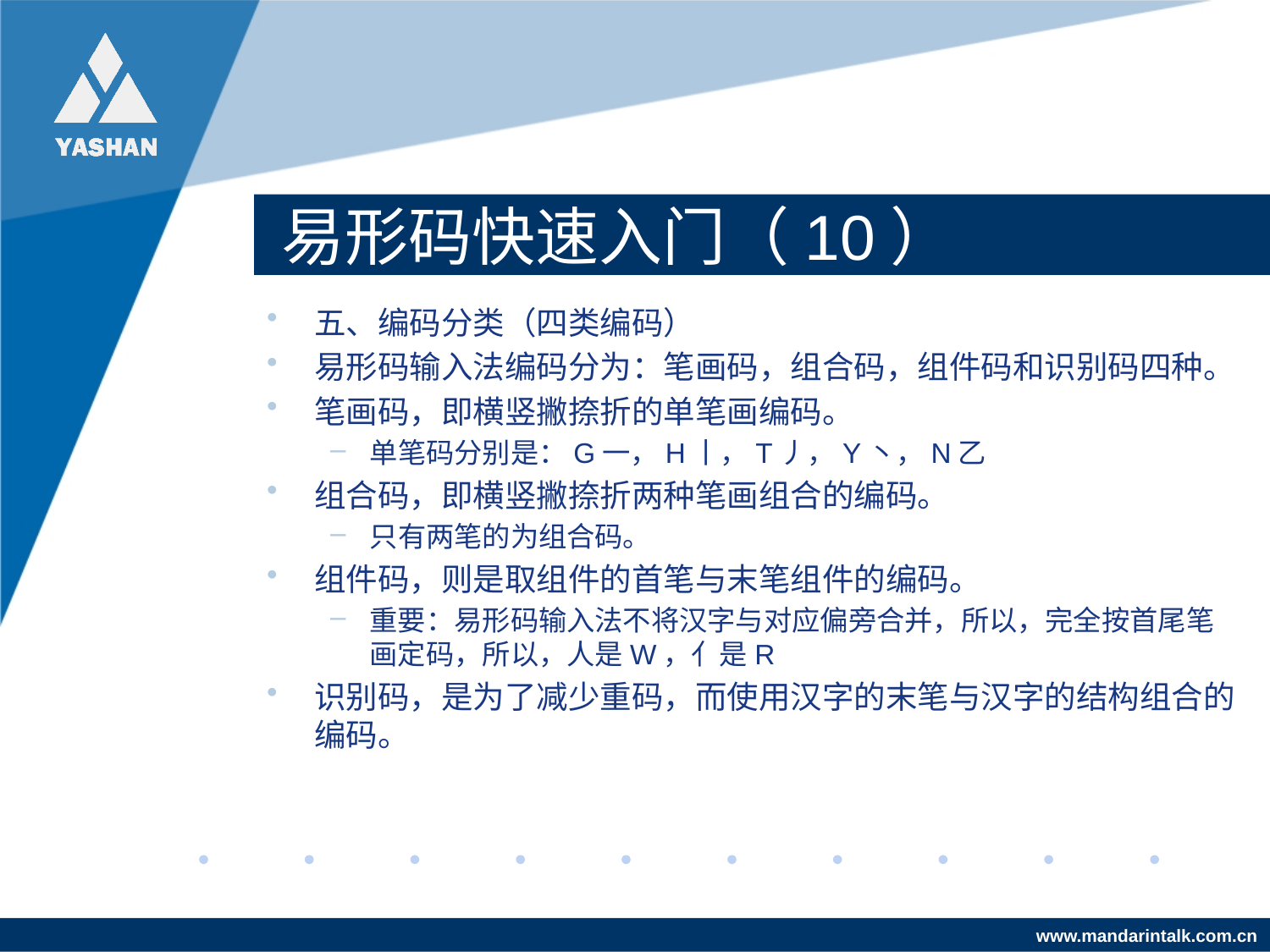

# 易形码快速入门（10）
五、编码分类（四类编码）
易形码输入法编码分为：笔画码，组合码，组件码和识别码四种。
笔画码，即横竖撇捺折的单笔画编码。
单笔码分别是：G一，H丨，T丿，Y丶，N乙
组合码，即横竖撇捺折两种笔画组合的编码。
只有两笔的为组合码。
组件码，则是取组件的首笔与末笔组件的编码。
重要：易形码输入法不将汉字与对应偏旁合并，所以，完全按首尾笔画定码，所以，人是W，亻是R
识别码，是为了减少重码，而使用汉字的末笔与汉字的结构组合的编码。